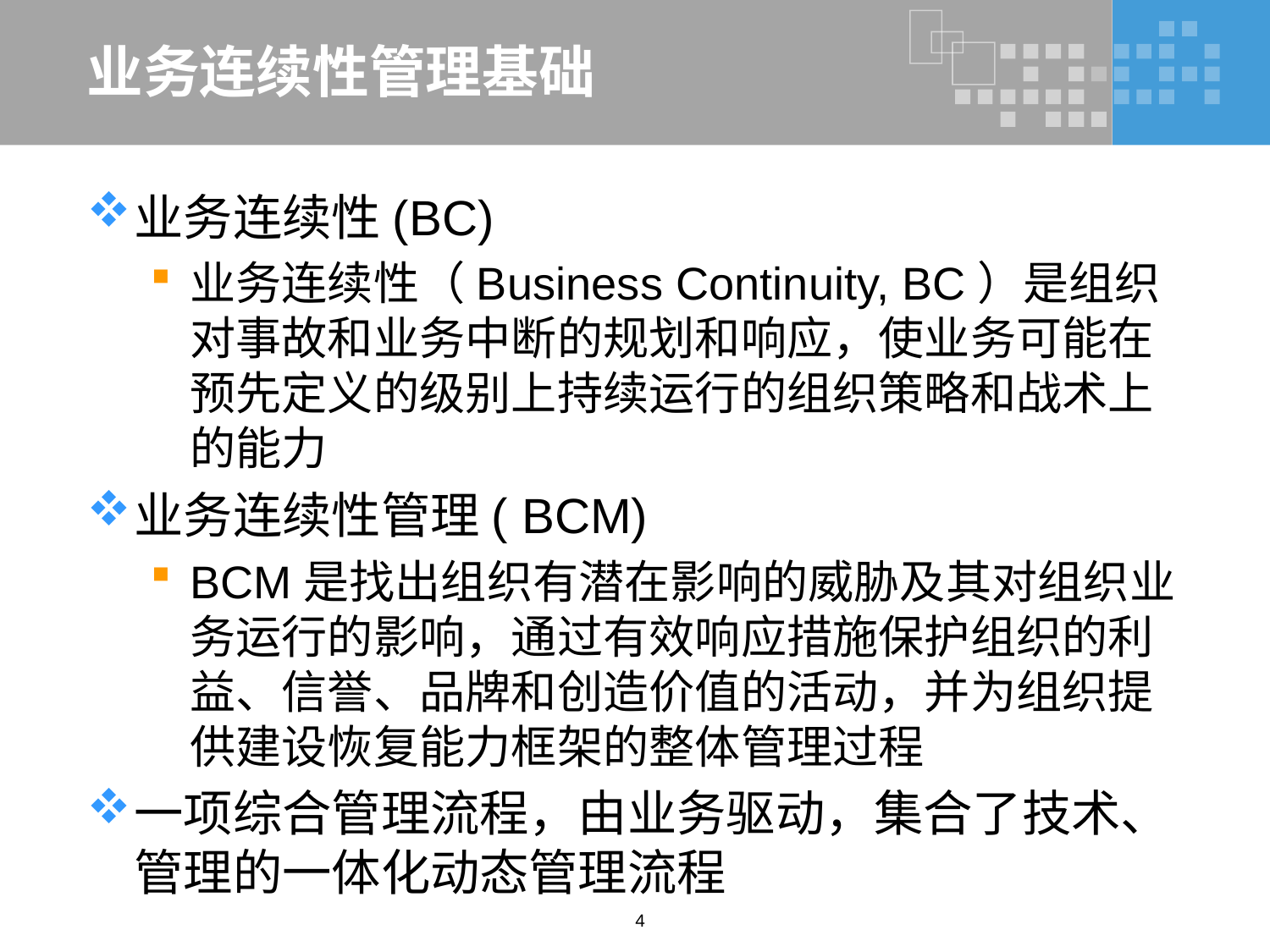

# 业务连续性管理基础
业务连续性(BC)
业务连续性（Business Continuity, BC）是组织对事故和业务中断的规划和响应，使业务可能在预先定义的级别上持续运行的组织策略和战术上的能力
业务连续性管理( BCM)
BCM是找出组织有潜在影响的威胁及其对组织业务运行的影响，通过有效响应措施保护组织的利益、信誉、品牌和创造价值的活动，并为组织提供建设恢复能力框架的整体管理过程
一项综合管理流程，由业务驱动，集合了技术、管理的一体化动态管理流程

4